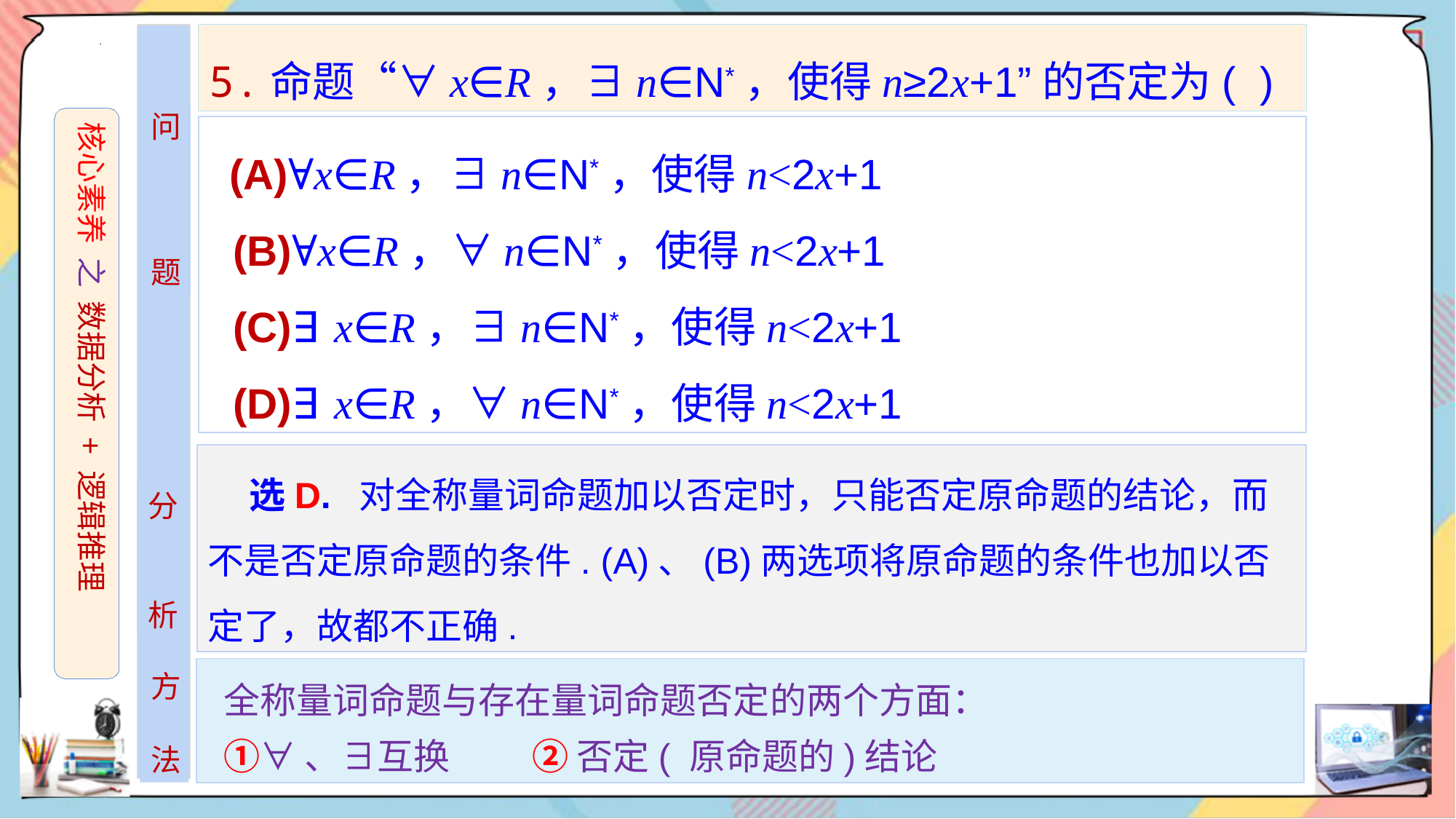

5.命题“∀x∈R，∃n∈N*，使得n≥2x+1”的否定为(  )

问

题
核心素养  之  数据分析 + 逻辑推理
  (A)∀x∈R，∃n∈N*，使得n<2x+1
  (B)∀x∈R，∀n∈N*，使得n<2x+1
  (C)∃x∈R，∃n∈N*，使得n<2x+1
  (D)∃x∈R，∀n∈N*，使得n<2x+1
    选D.  对全称量词命题加以否定时，只能否定原命题的结论，而不是否定原命题的条件. (A)、(B)两选项将原命题的条件也加以否定了，故都不正确.
分

析
 全称量词命题与存在量词命题否定的两个方面：
  ①∀、∃互换          ② 否定( 原命题的)结论
方

法